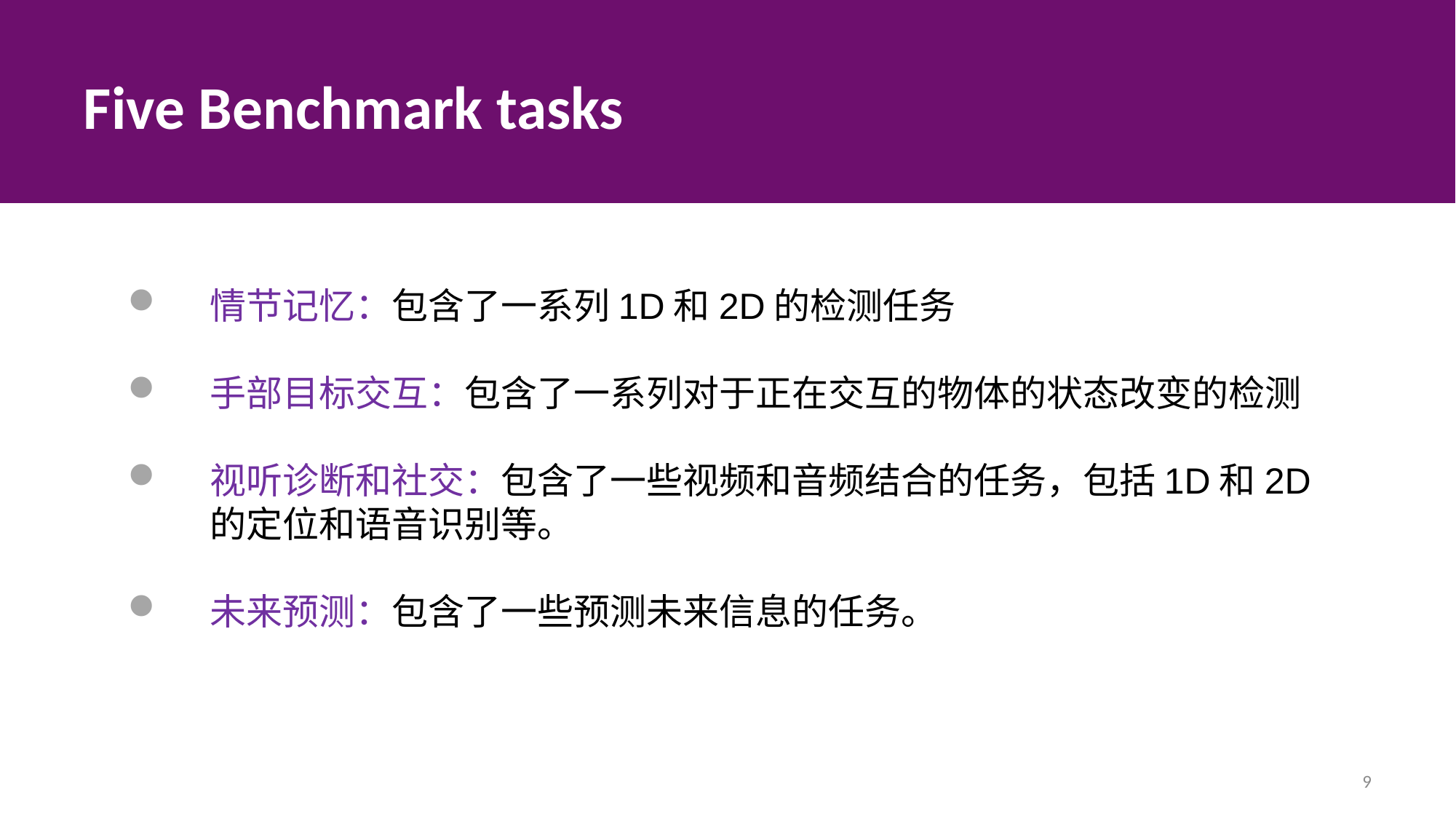

# Five Benchmark tasks
情节记忆：包含了一系列1D和2D的检测任务

手部目标交互：包含了一系列对于正在交互的物体的状态改变的检测

视听诊断和社交：包含了一些视频和音频结合的任务，包括1D和2D的定位和语音识别等。

未来预测：包含了一些预测未来信息的任务。
9